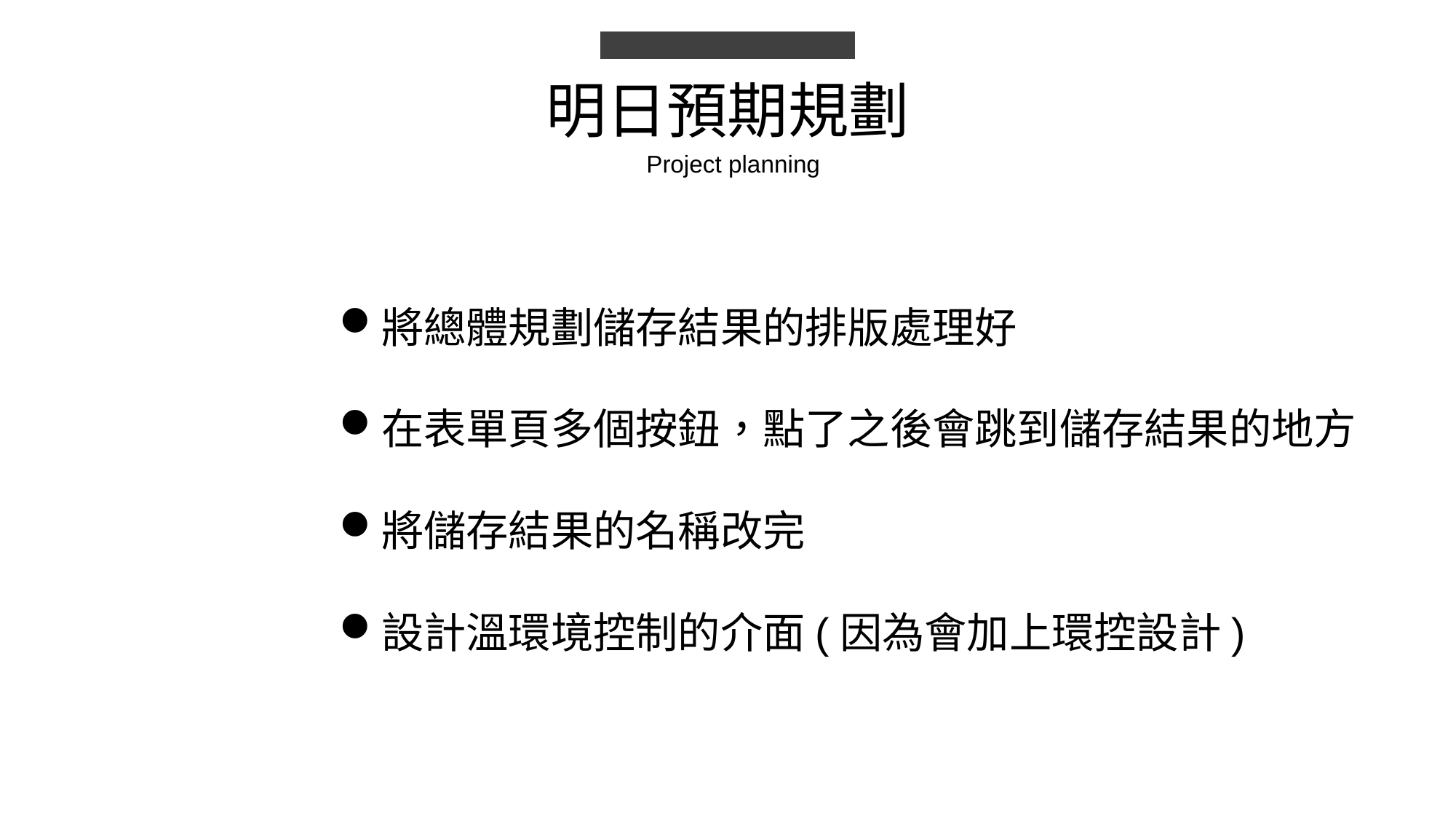

明日預期規劃
Project planning
將總體規劃儲存結果的排版處理好

在表單頁多個按鈕，點了之後會跳到儲存結果的地方

將儲存結果的名稱改完

設計溫環境控制的介面(因為會加上環控設計)